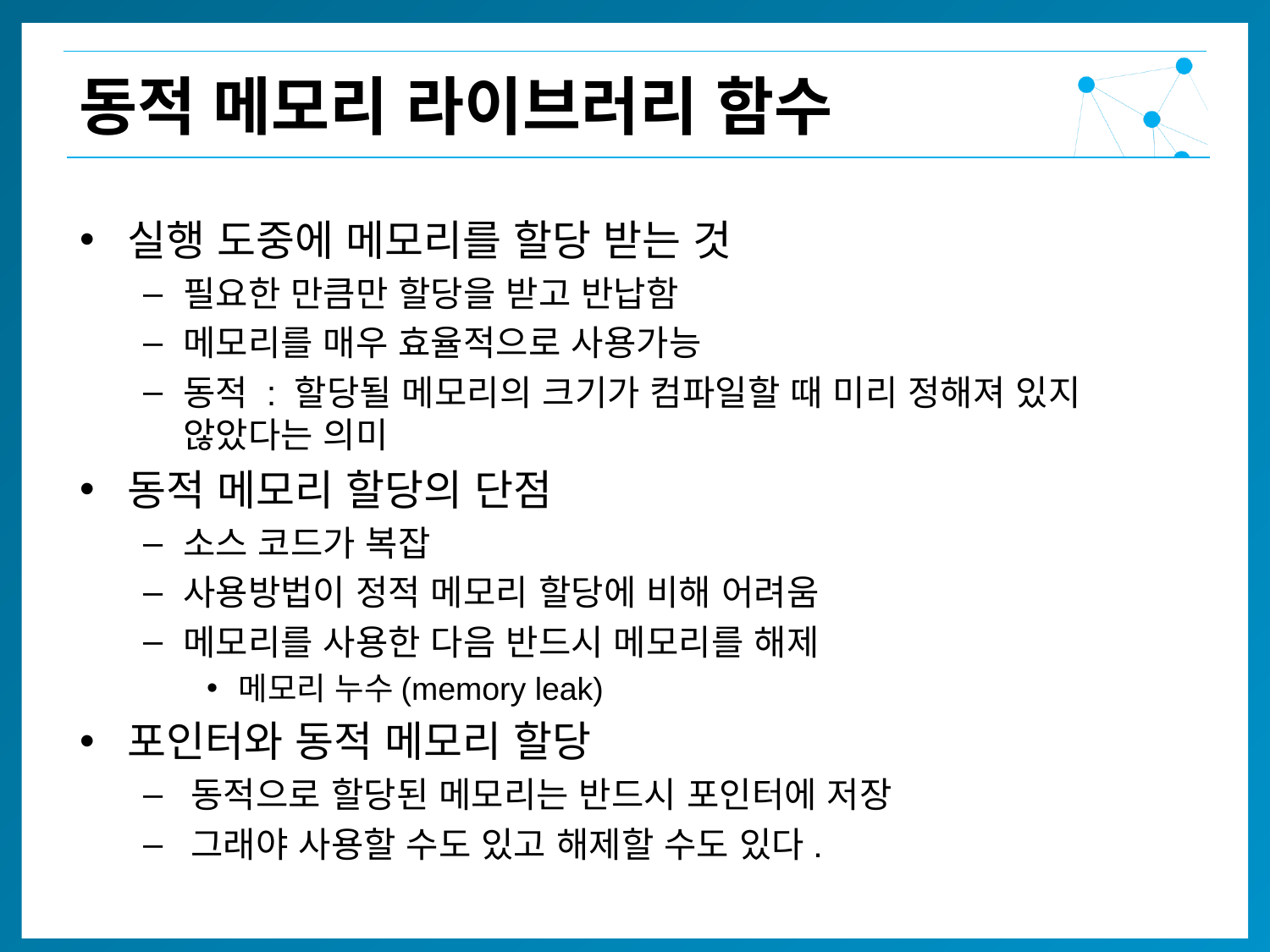

동적 메모리 라이브러리 함수
실행 도중에 메모리를 할당 받는 것
필요한 만큼만 할당을 받고 반납함
메모리를 매우 효율적으로 사용가능
동적 : 할당될 메모리의 크기가 컴파일할 때 미리 정해져 있지 않았다는 의미
동적 메모리 할당의 단점
소스 코드가 복잡
사용방법이 정적 메모리 할당에 비해 어려움
메모리를 사용한 다음 반드시 메모리를 해제
메모리 누수(memory leak)
포인터와 동적 메모리 할당
동적으로 할당된 메모리는 반드시 포인터에 저장
그래야 사용할 수도 있고 해제할 수도 있다.